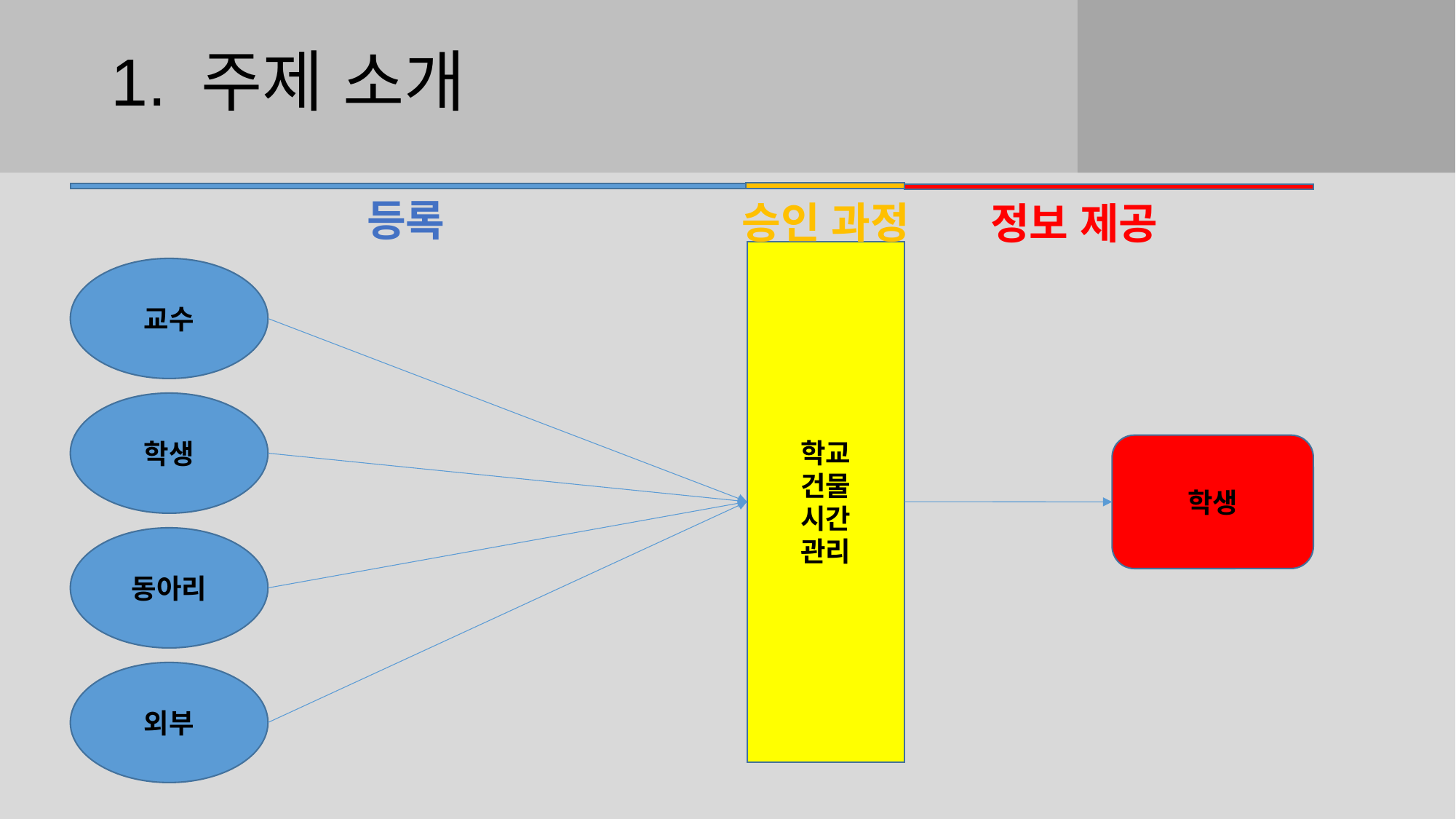

# 1. 주제 소개

등록
승인 과정
정보 제공
학교
건물
시간
관리
교수
학생
학생
동아리
외부